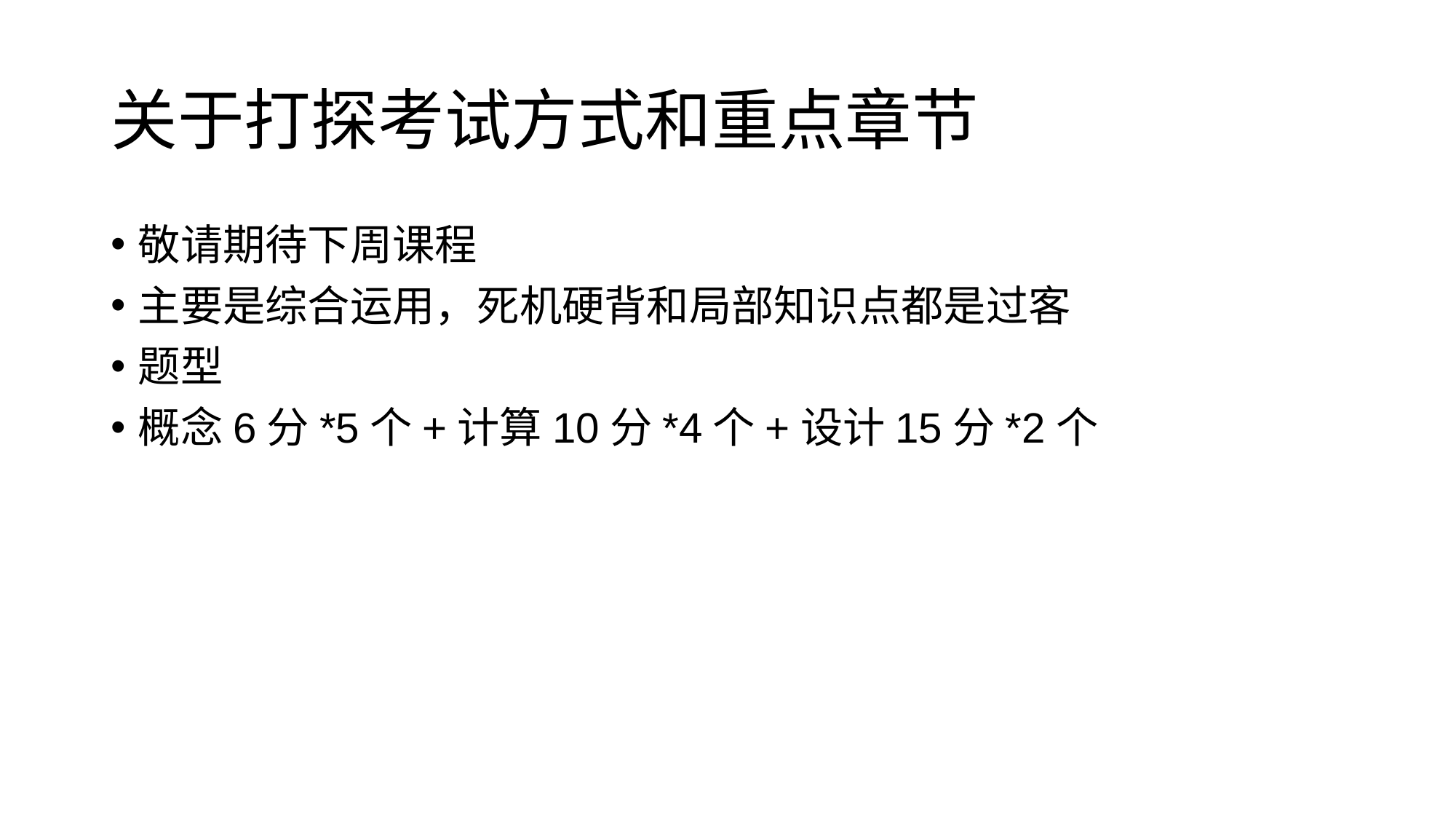

# 关于打探考试方式和重点章节
敬请期待下周课程
主要是综合运用，死机硬背和局部知识点都是过客
题型
概念6分*5个+计算10分*4个+设计15分*2个